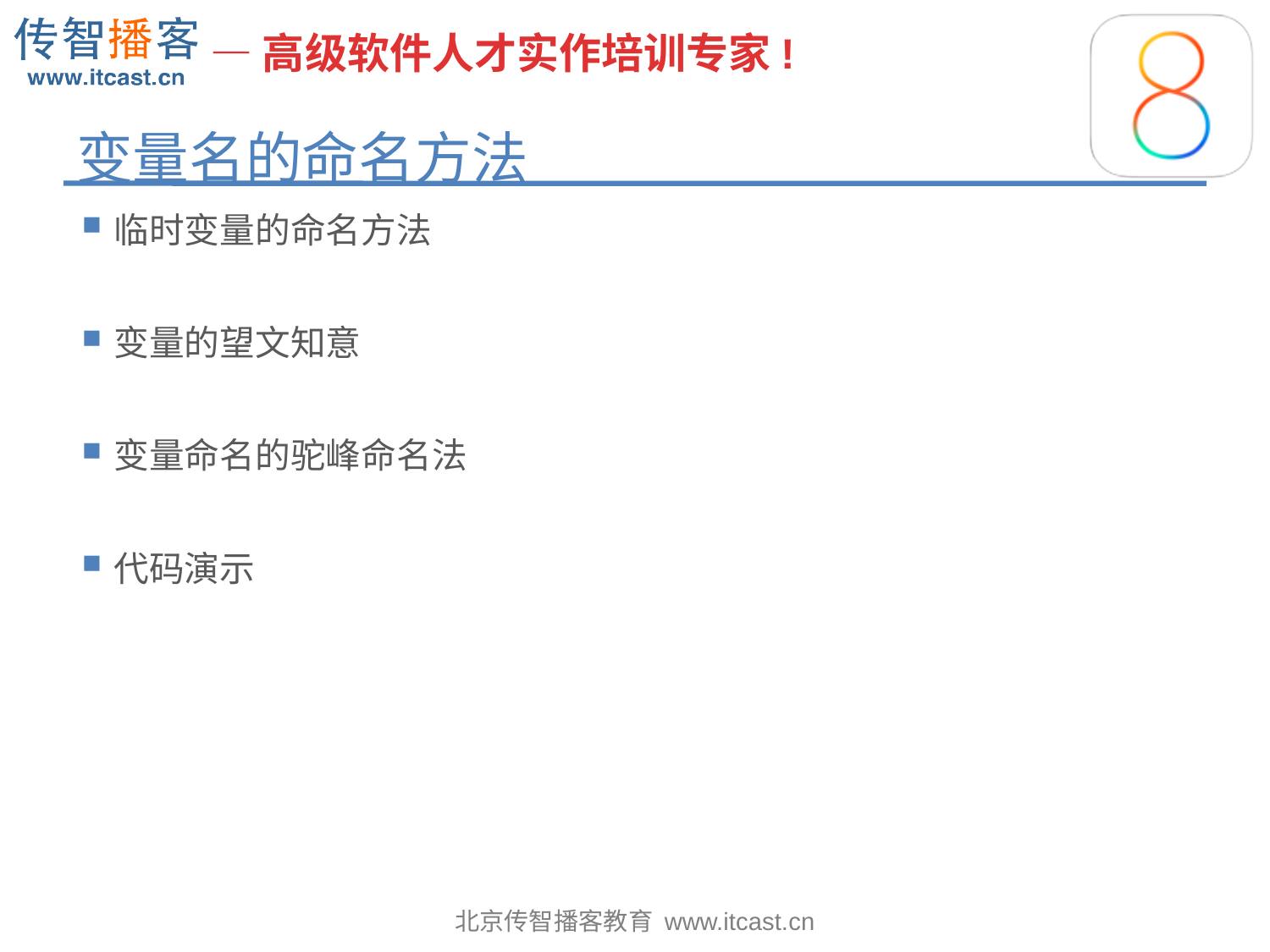

# 变量名的命名方法
临时变量的命名方法

变量的望文知意

变量命名的驼峰命名法

代码演示